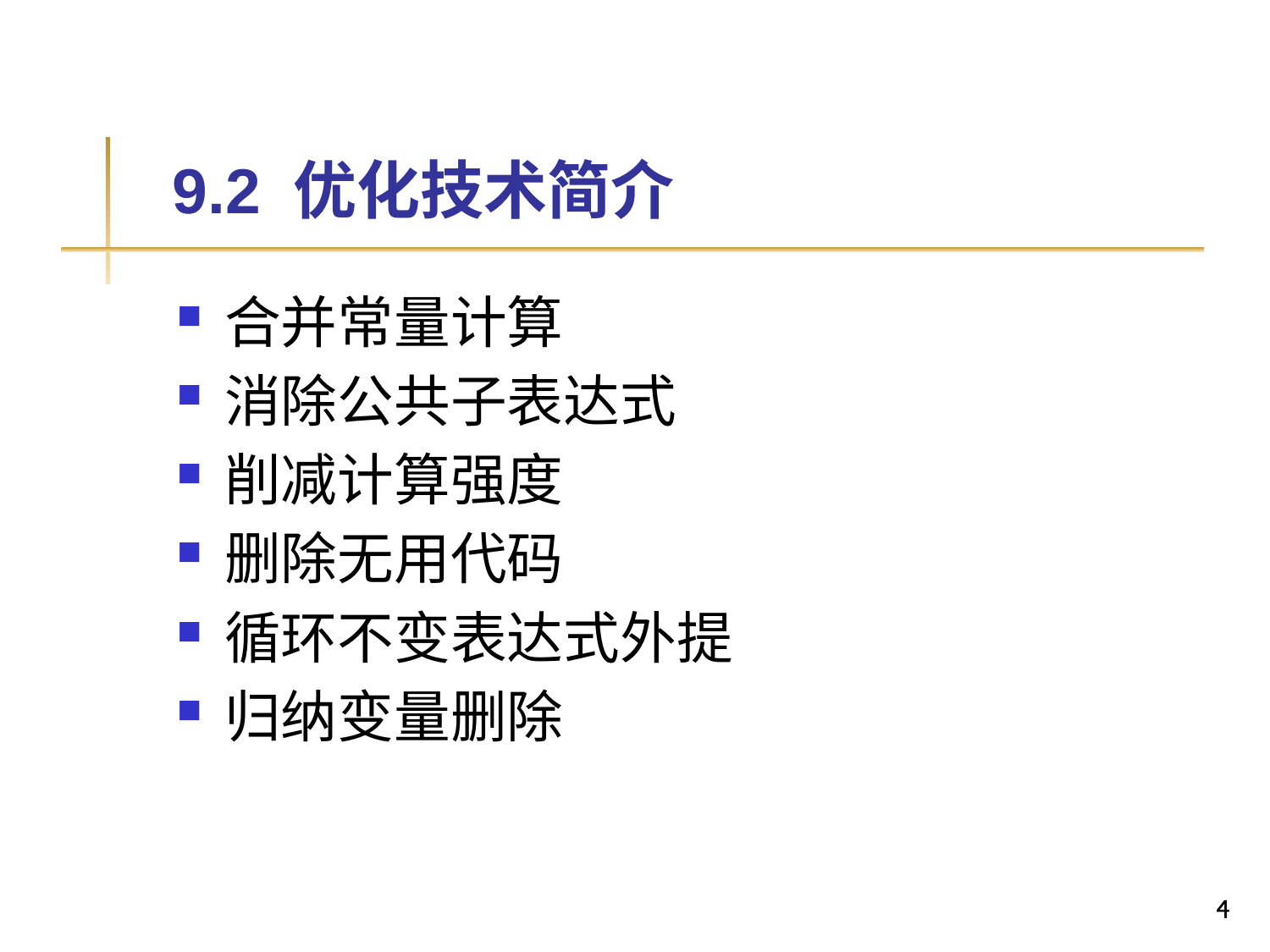

# 9.2 优化技术简介
合并常量计算
消除公共子表达式
削减计算强度
删除无用代码
循环不变表达式外提
归纳变量删除
4